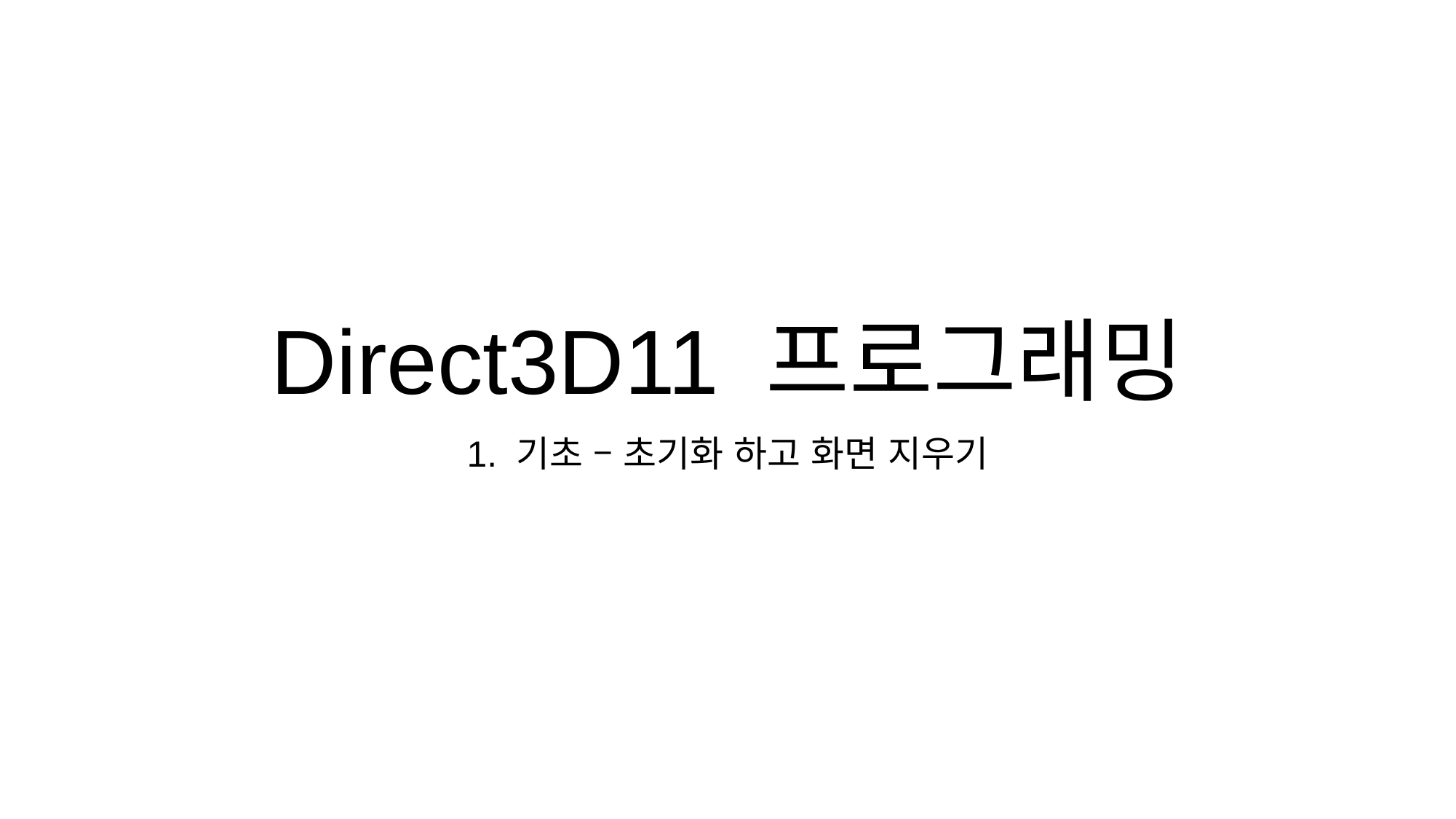

# Direct3D11 프로그래밍
1. 기초 – 초기화 하고 화면 지우기